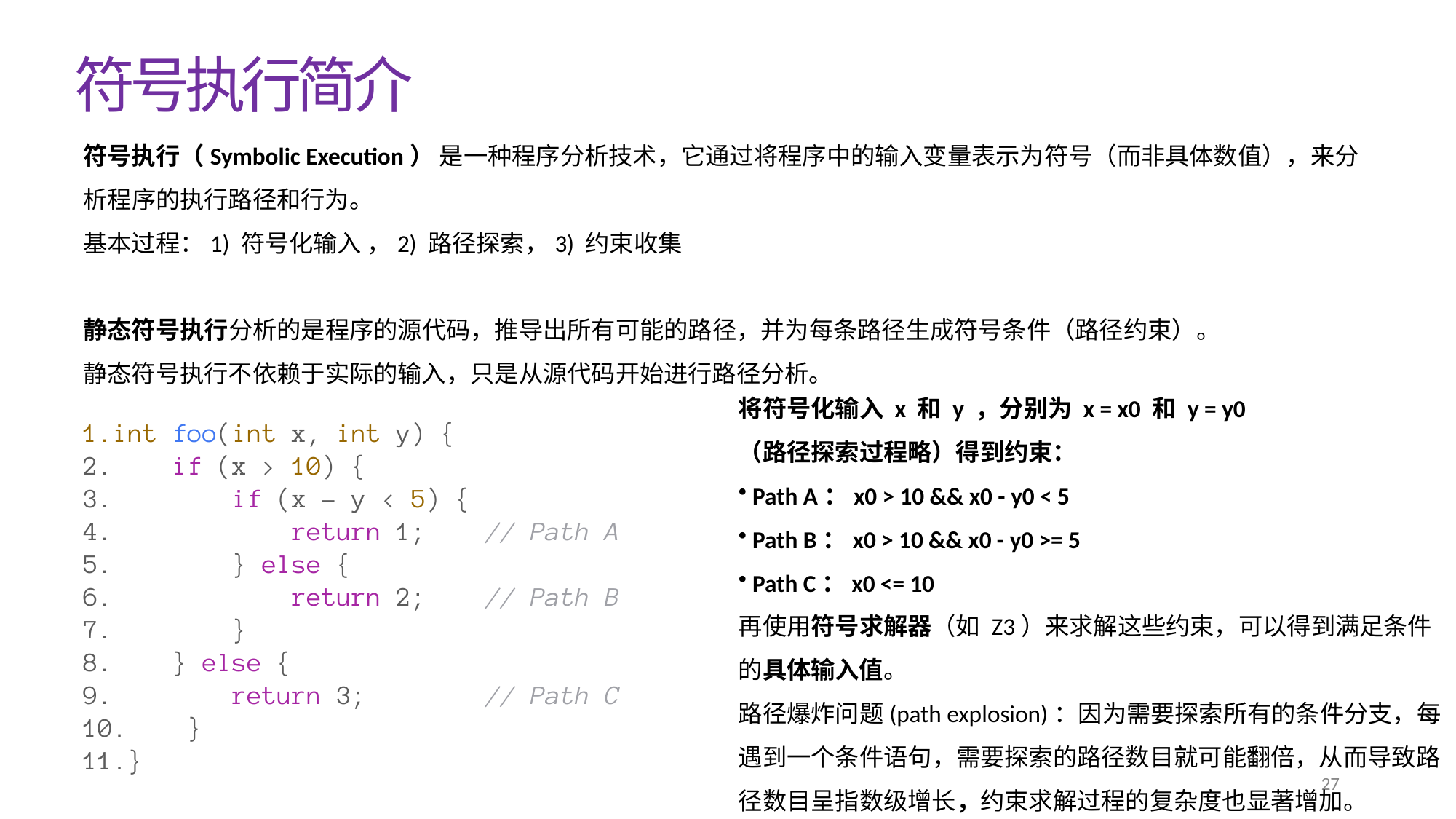

符号执行简介
符号执行（Symbolic Execution） 是一种程序分析技术，它通过将程序中的输入变量表示为符号（而非具体数值），来分析程序的执行路径和行为。
基本过程：1) 符号化输入 ，2) 路径探索，3) 约束收集

静态符号执行分析的是程序的源代码，推导出所有可能的路径，并为每条路径生成符号条件（路径约束）。
静态符号执行不依赖于实际的输入，只是从源代码开始进行路径分析。
将符号化输入 x 和 y ，分别为 x = x0 和 y = y0
（路径探索过程略）得到约束：
 Path A：x0 > 10 && x0 - y0 < 5
 Path B：x0 > 10 && x0 - y0 >= 5
 Path C：x0 <= 10
再使用符号求解器（如 Z3）来求解这些约束，可以得到满足条件的具体输入值。
路径爆炸问题(path explosion)：因为需要探索所有的条件分支，每遇到一个条件语句，需要探索的路径数目就可能翻倍，从而导致路径数目呈指数级增长，约束求解过程的复杂度也显著增加。
int foo(int x, int y) {
    if (x > 10) {
        if (x - y < 5) {
            return 1;    // Path A
        } else {
            return 2;    // Path B
        }
    } else {
        return 3;        // Path C
    }
}
27